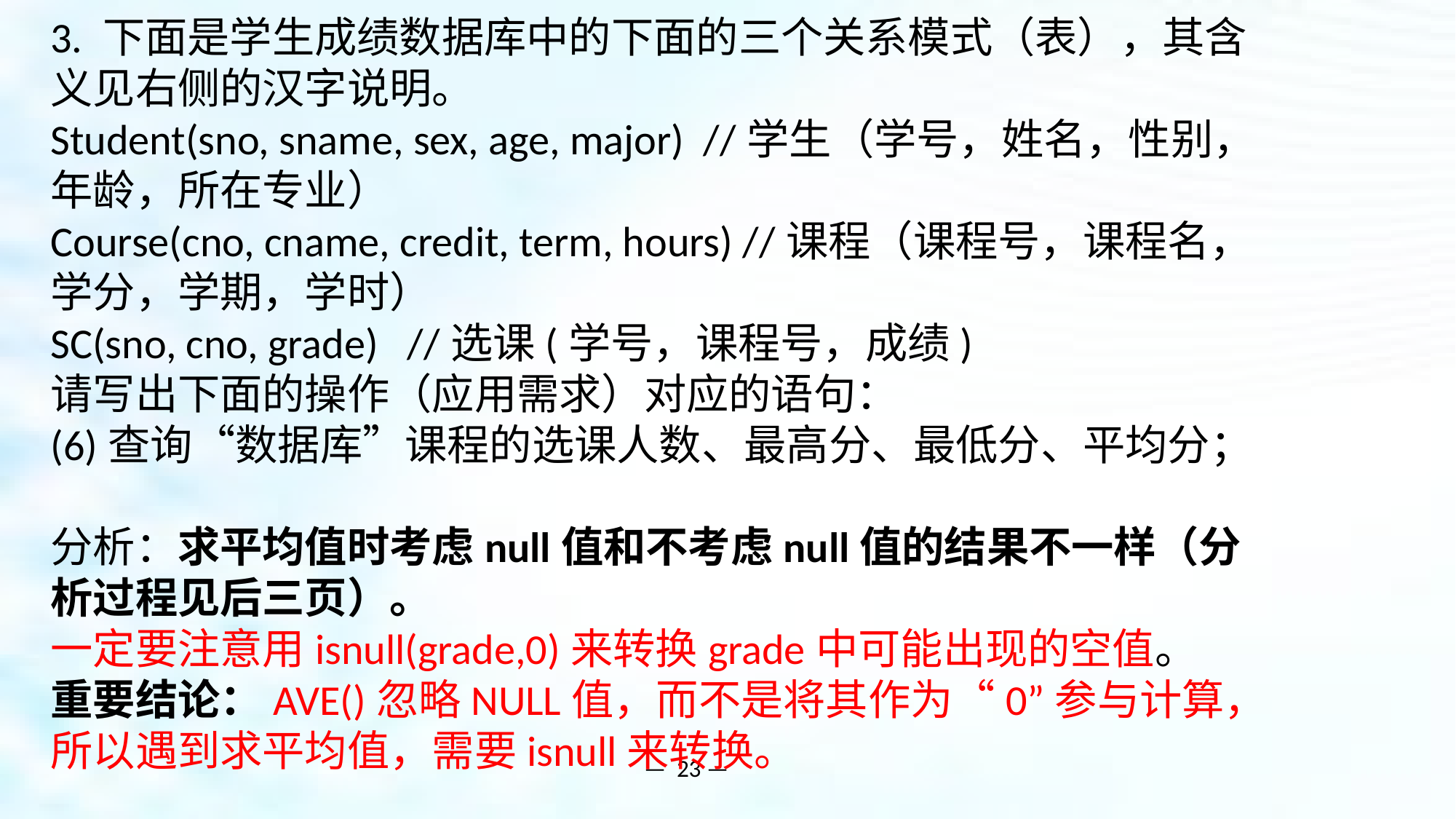

3. 下面是学生成绩数据库中的下面的三个关系模式（表），其含义见右侧的汉字说明。
Student(sno, sname, sex, age, major)  //学生（学号，姓名，性别，年龄，所在专业）
Course(cno, cname, credit, term, hours) //课程（课程号，课程名，学分，学期，学时）
SC(sno, cno, grade)   //选课(学号，课程号，成绩)
请写出下面的操作（应用需求）对应的语句：
(6)查询“数据库”课程的选课人数、最高分、最低分、平均分；

分析：求平均值时考虑null值和不考虑null值的结果不一样（分析过程见后三页）。
一定要注意用isnull(grade,0)来转换grade中可能出现的空值。
重要结论：AVE()忽略NULL值，而不是将其作为“0”参与计算，所以遇到求平均值，需要isnull来转换。